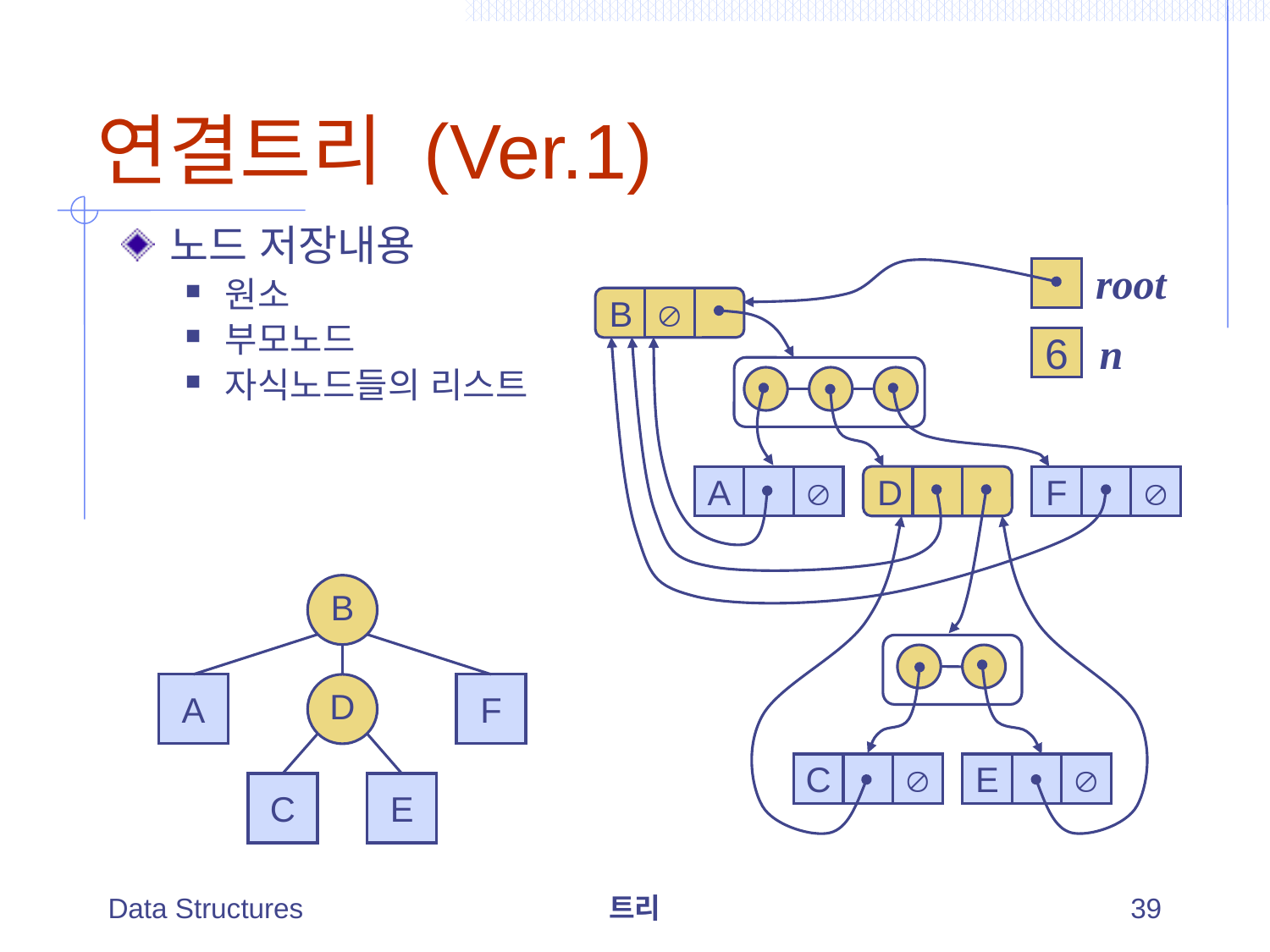

# 연결트리 (Ver.1)
노드 저장내용
원소
부모노드
자식노드들의 리스트

B
∅

6

A

∅
D

F

∅

C

∅
E

∅
root
n
B
A
D
F
C
E
Data Structures
트리
39